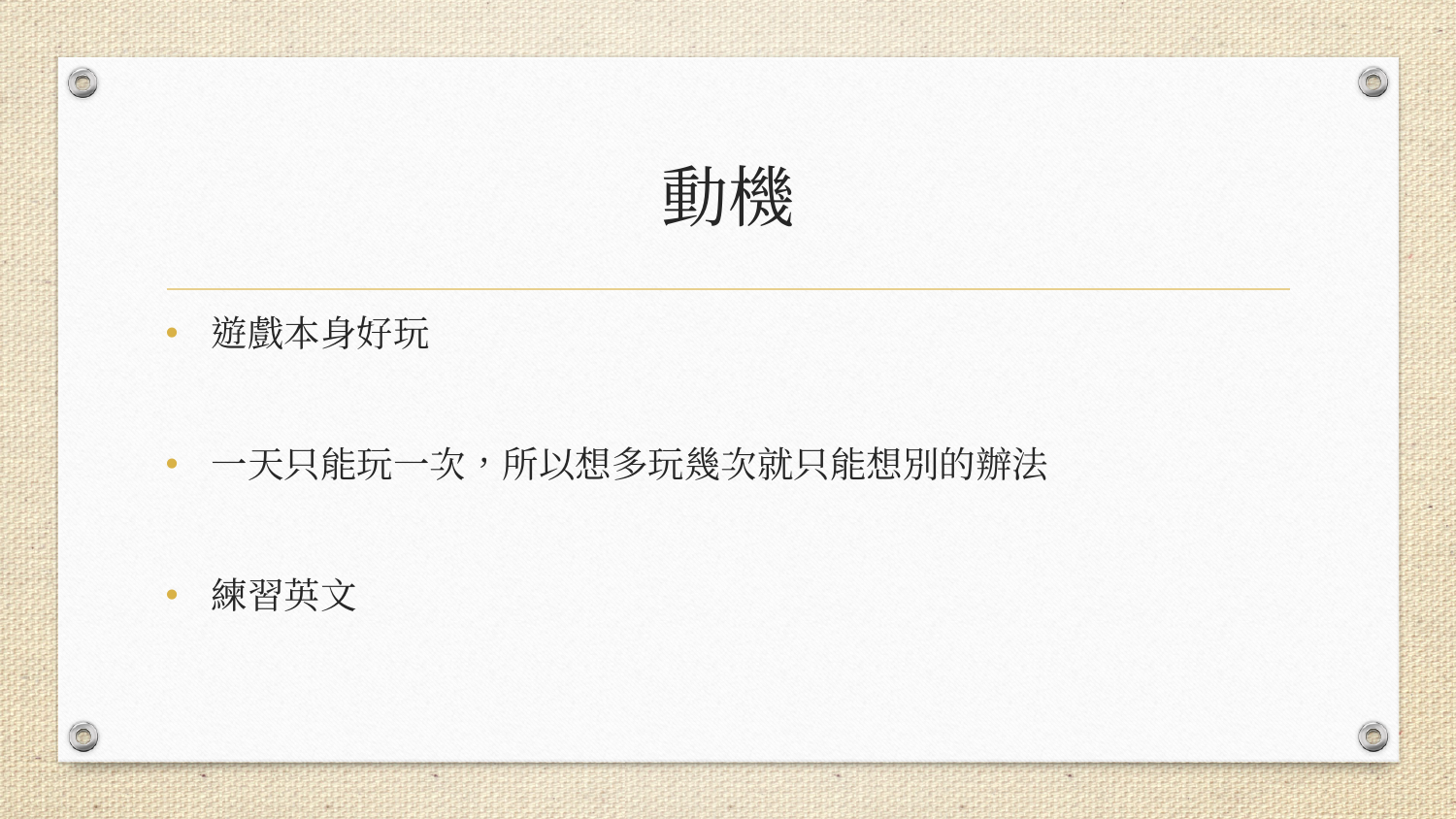

# 動機
遊戲本身好玩

一天只能玩一次，所以想多玩幾次就只能想別的辦法

練習英文